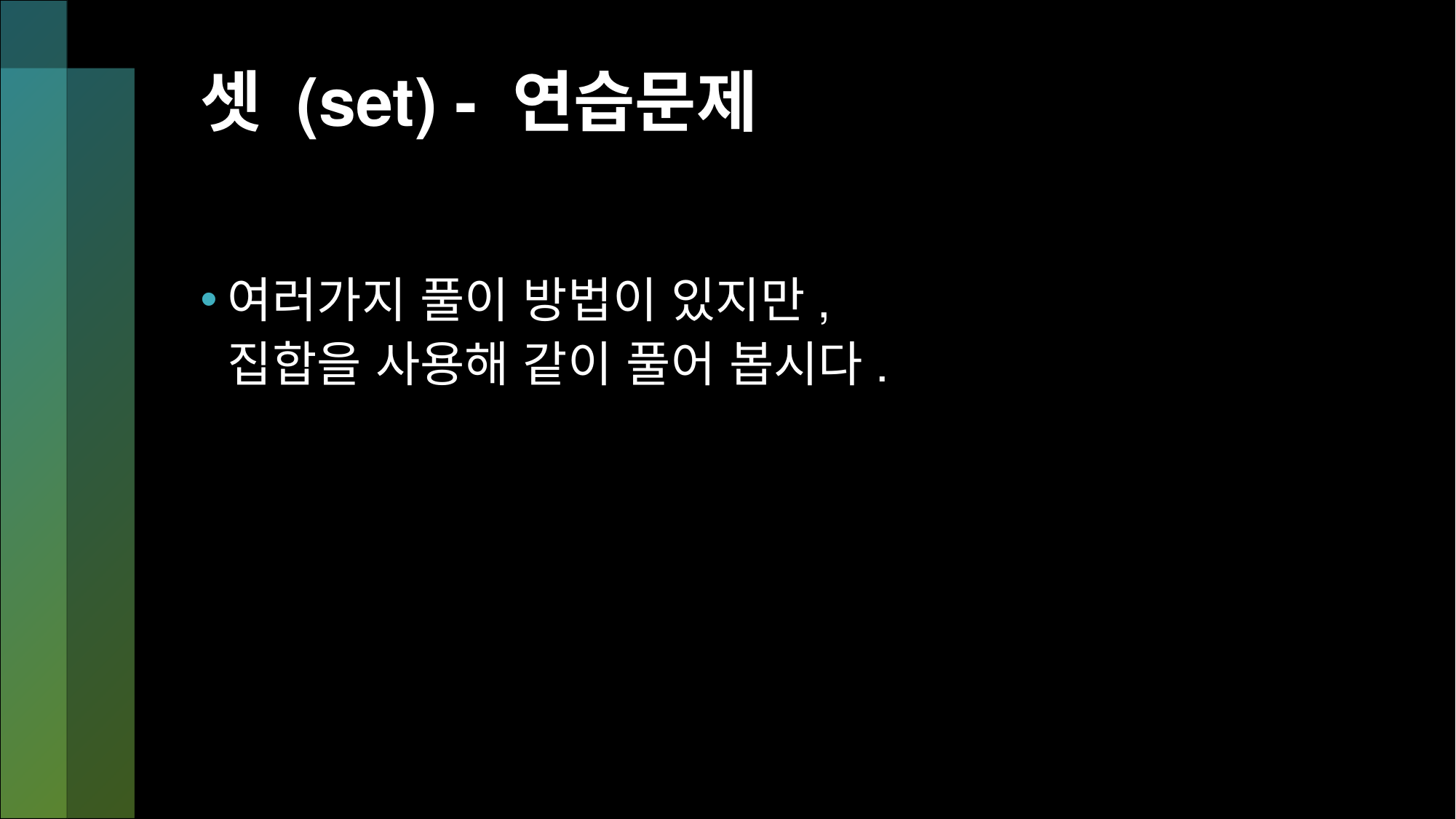

# 셋 (set) - 연습문제
여러가지 풀이 방법이 있지만,
집합을 사용해 같이 풀어 봅시다.